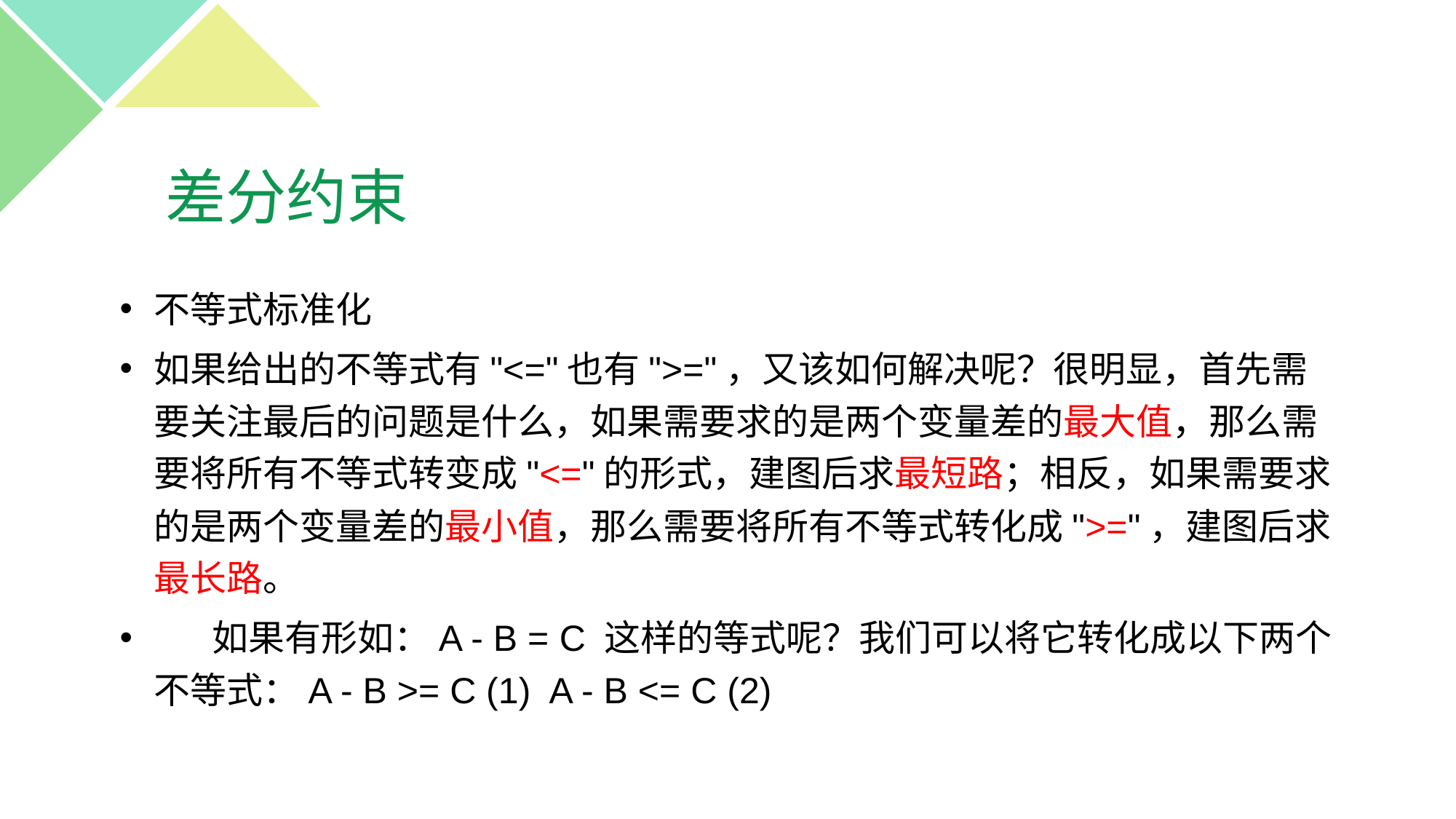

# 差分约束
不等式标准化
如果给出的不等式有"<="也有">="，又该如何解决呢？很明显，首先需要关注最后的问题是什么，如果需要求的是两个变量差的最大值，那么需要将所有不等式转变成"<="的形式，建图后求最短路；相反，如果需要求的是两个变量差的最小值，那么需要将所有不等式转化成">="，建图后求最长路。
      如果有形如：A - B = C 这样的等式呢？我们可以将它转化成以下两个不等式：A - B >= C (1)  A - B <= C (2)